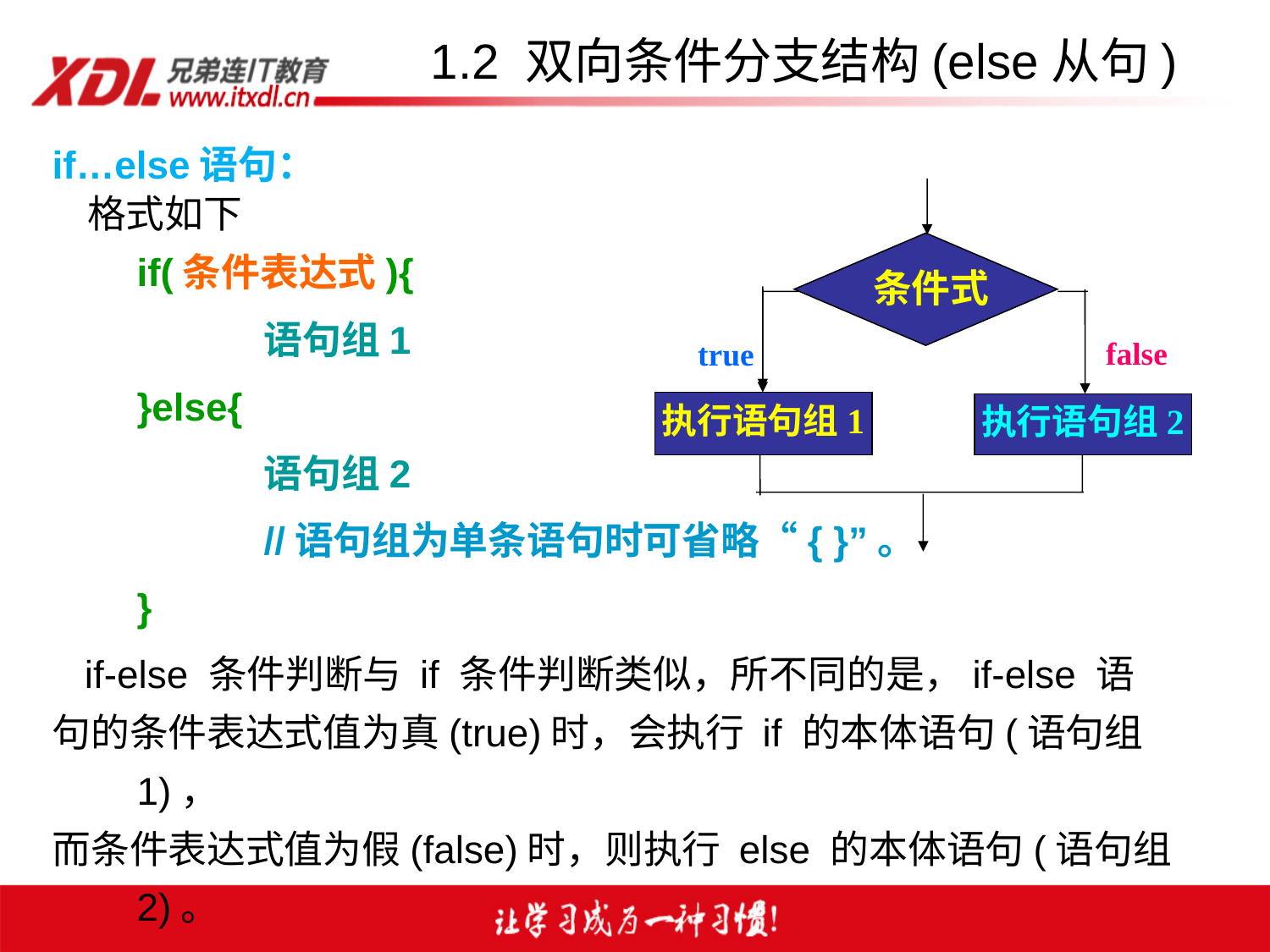

# 1.2 双向条件分支结构(else从句)
if…else语句：
   格式如下
	if(条件表达式){
		语句组1
	}else{
		语句组2
		//语句组为单条语句时可省略“{ }”。
	}
   if-else 条件判断与 if 条件判断类似，所不同的是，if-else 语
句的条件表达式值为真(true)时，会执行 if 的本体语句(语句组1)，
而条件表达式值为假(false)时，则执行 else 的本体语句(语句组2)。

条件式

false
true
执行语句组1
执行语句组2